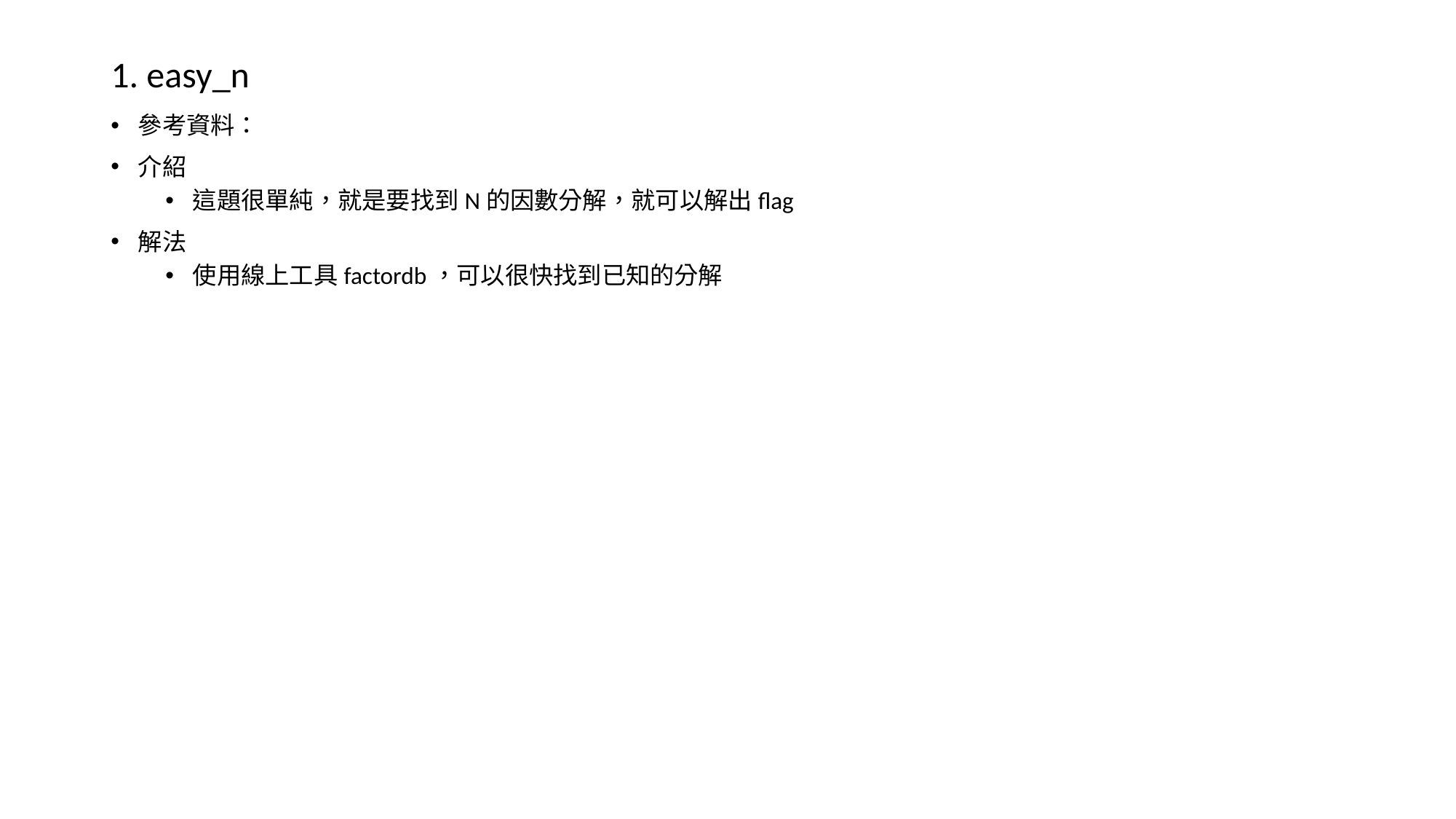

# 1. easy_n
參考資料：
介紹
這題很單純，就是要找到N的因數分解，就可以解出flag
解法
使用線上工具factordb，可以很快找到已知的分解